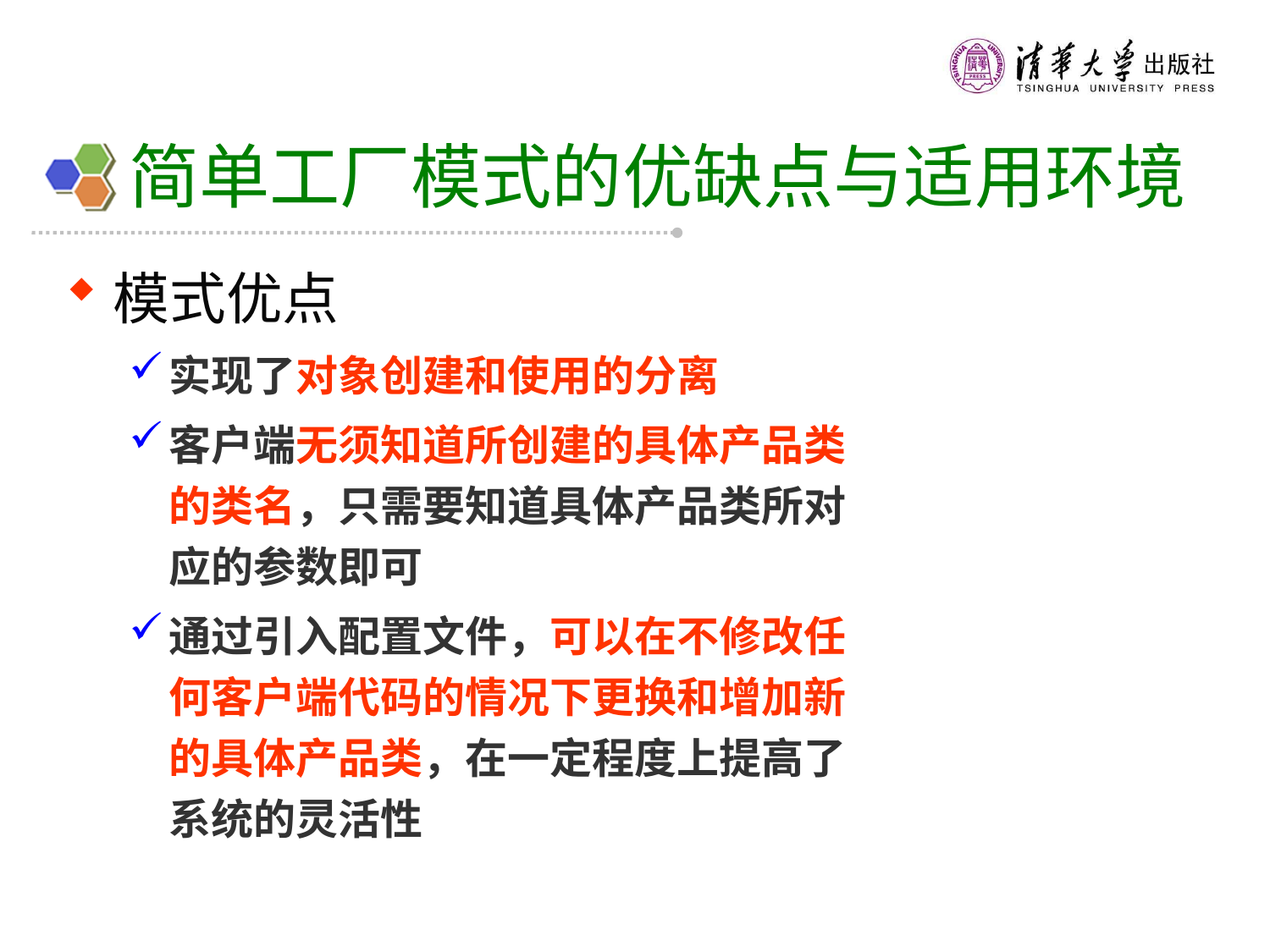

# 简单工厂模式的优缺点与适用环境
模式优点
实现了对象创建和使用的分离
客户端无须知道所创建的具体产品类的类名，只需要知道具体产品类所对应的参数即可
通过引入配置文件，可以在不修改任何客户端代码的情况下更换和增加新的具体产品类，在一定程度上提高了系统的灵活性